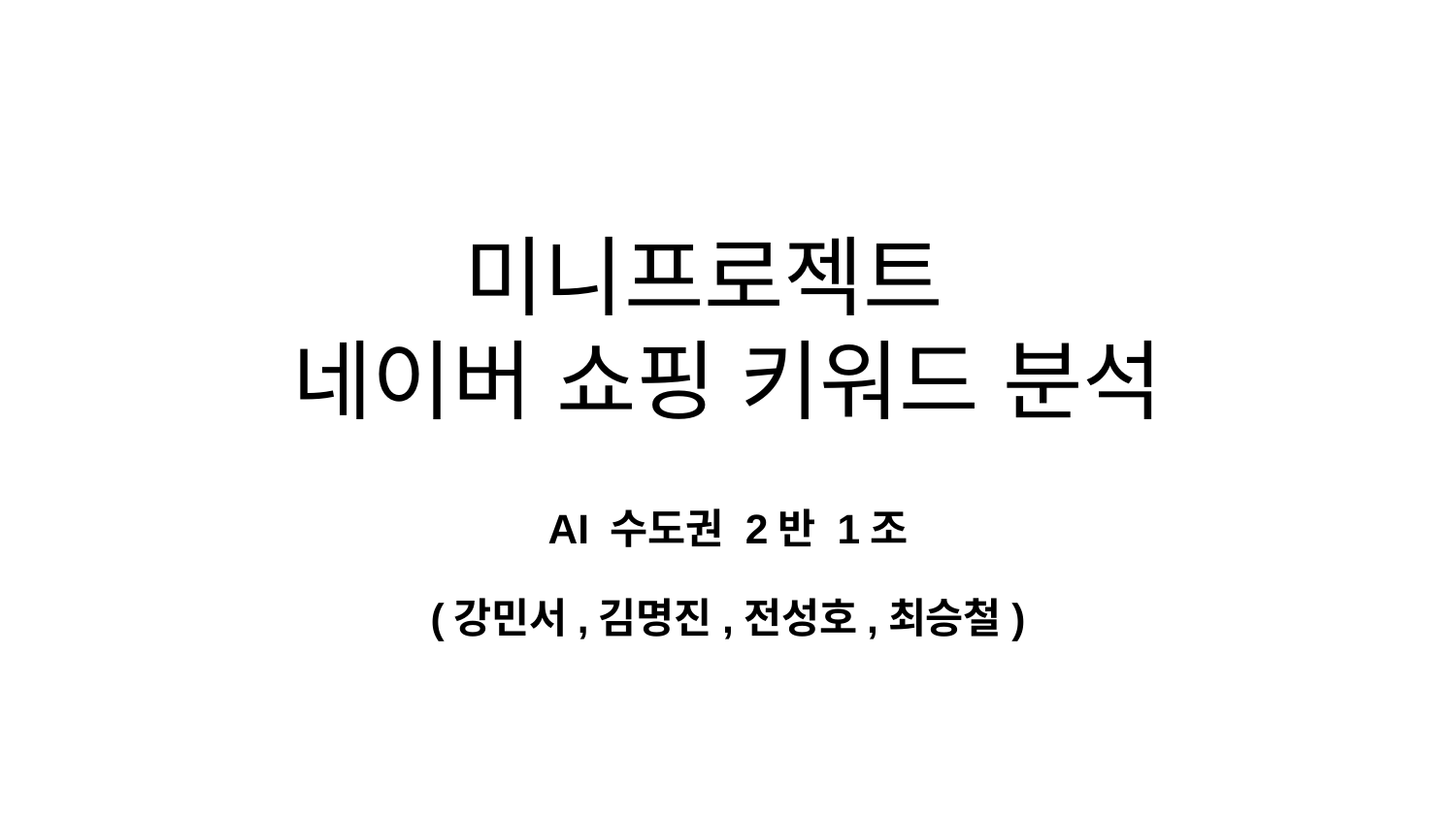

# 미니프로젝트
네이버 쇼핑 키워드 분석
AI 수도권 2반 1조
(강민서,김명진,전성호,최승철)